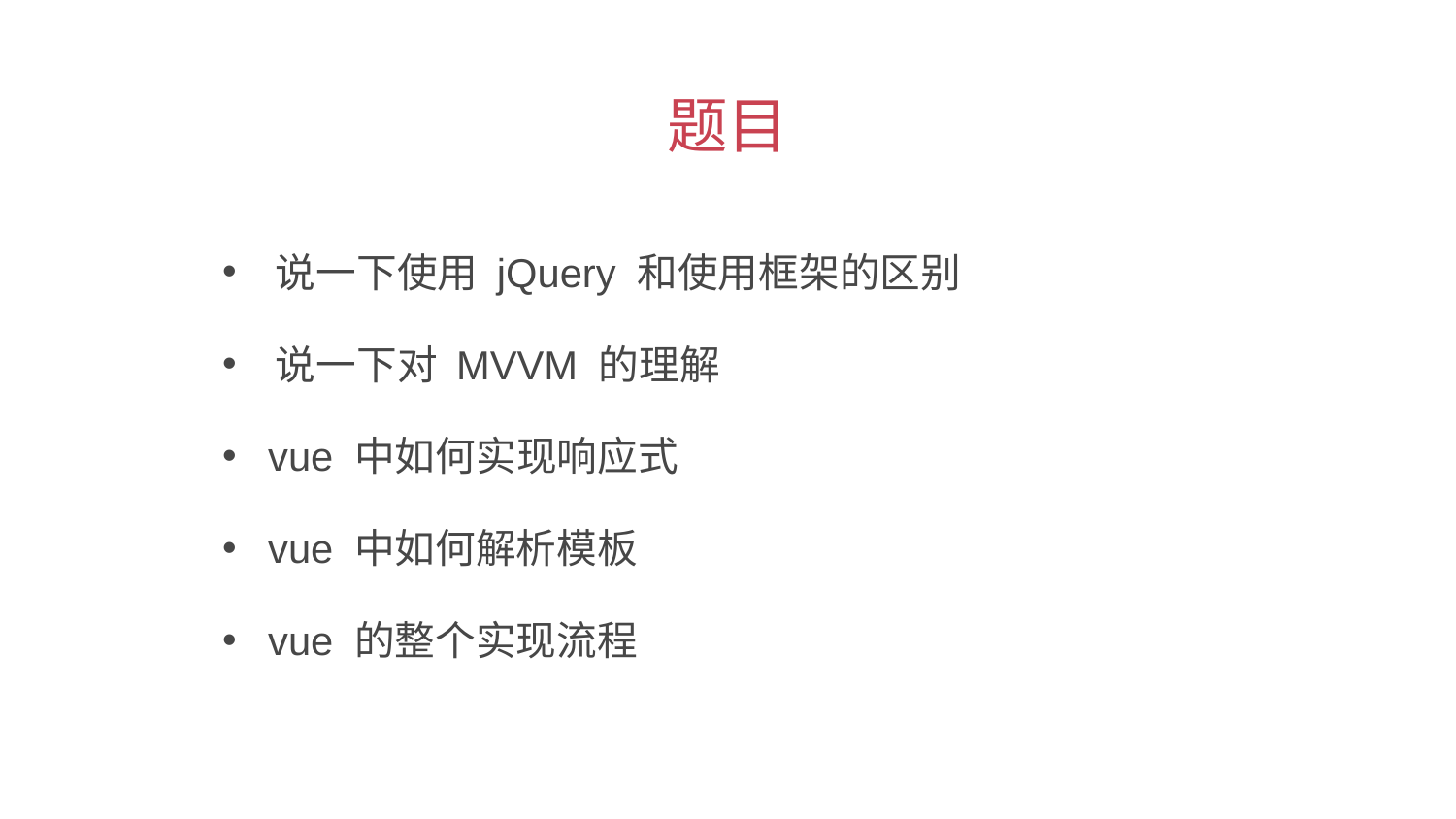

题目
 说一下使用 jQuery 和使用框架的区别
 说一下对 MVVM 的理解
 vue 中如何实现响应式
 vue 中如何解析模板
 vue 的整个实现流程